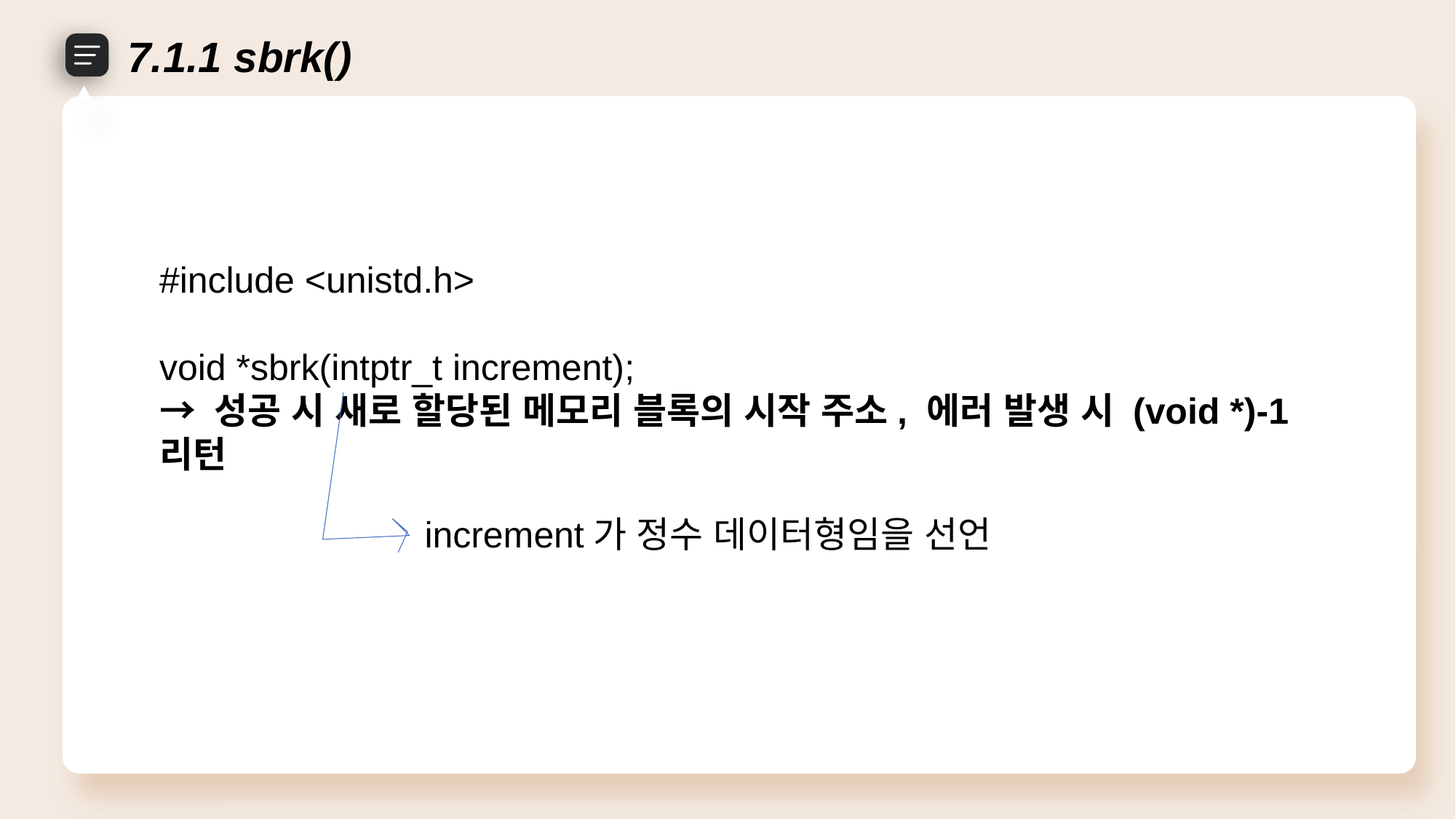

7.1.1 sbrk()

#include <unistd.h>

void *sbrk(intptr_t increment);
→ 성공 시 새로 할당된 메모리 블록의 시작 주소, 에러 발생 시 (void *)-1 리턴

increment가 정수 데이터형임을 선언